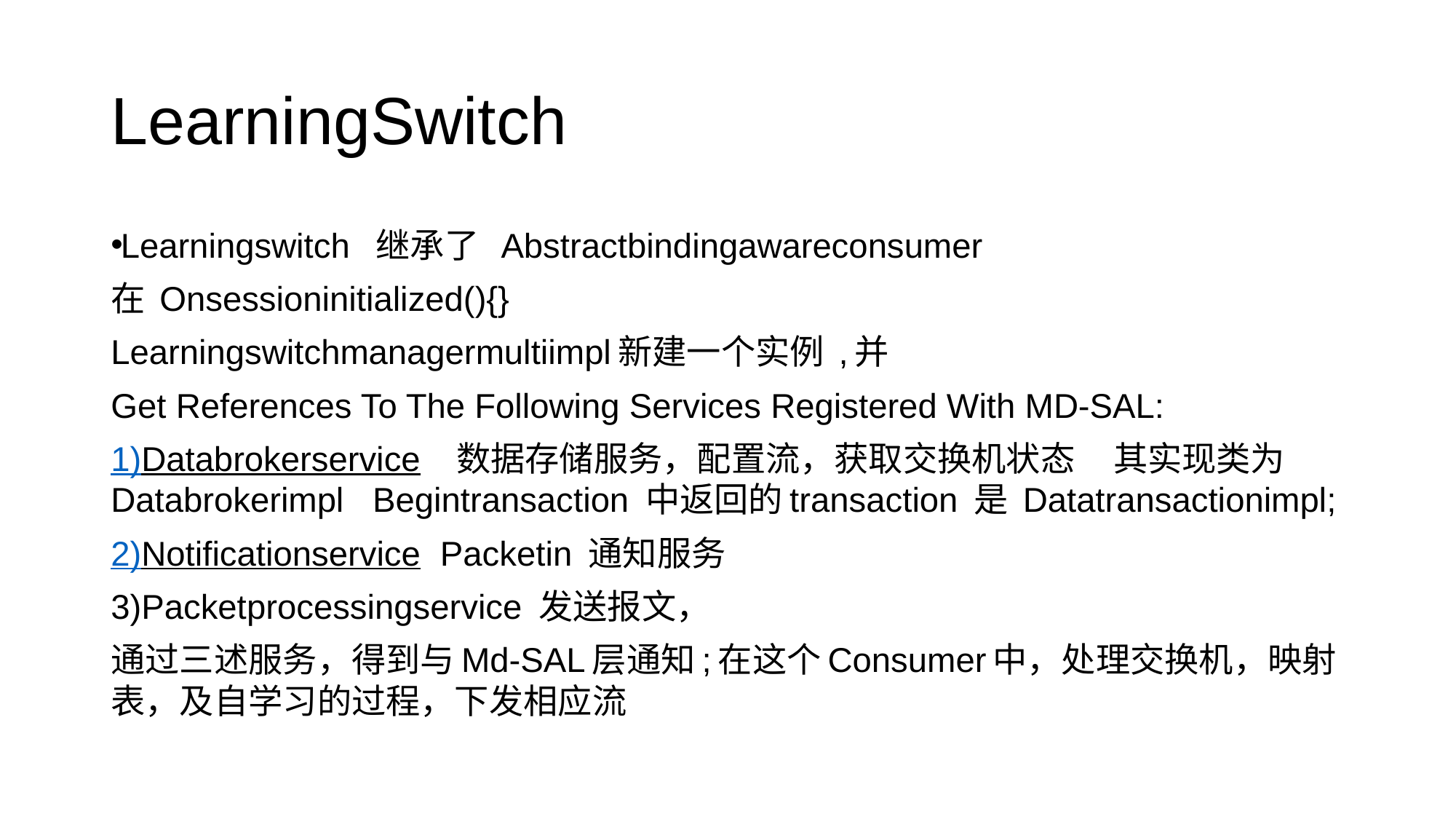

# LearningSwitch
Learningswitch  继承了  Abstractbindingawareconsumer
在 Onsessioninitialized(){}
Learningswitchmanagermultiimpl新建一个实例 ,并
Get References To The Following Services Registered With MD-SAL:
1)Databrokerservice   数据存储服务，配置流，获取交换机状态     其实现类为   Databrokerimpl   Begintransaction 中返回的transaction 是 Datatransactionimpl;
2)Notificationservice  Packetin 通知服务
3)Packetprocessingservice 发送报文，
通过三述服务，得到与Md-SAL层通知;在这个Consumer中，处理交换机，映射表，及自学习的过程，下发相应流